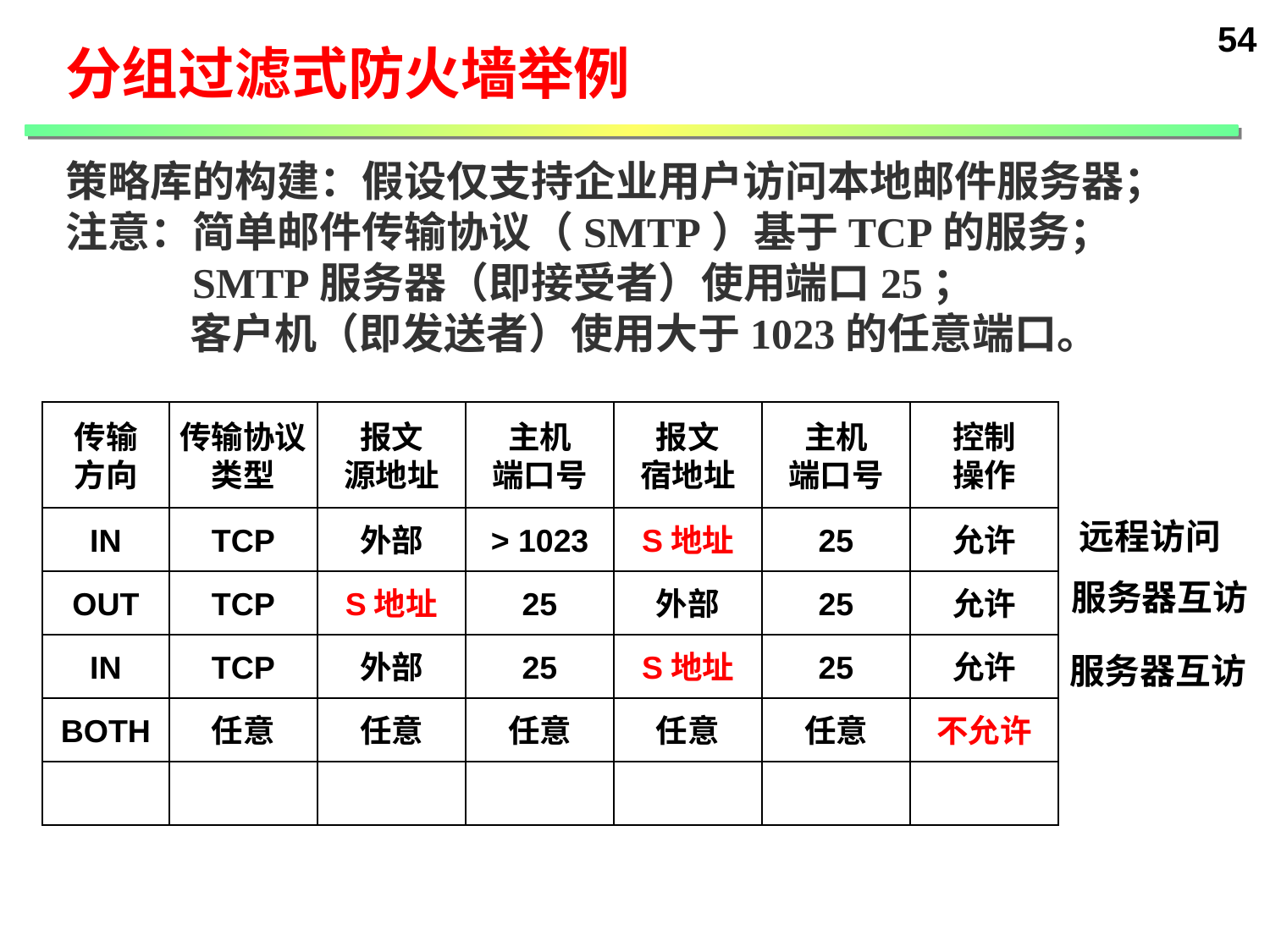

54
分组过滤式防火墙举例

策略库的构建：假设仅支持企业用户访问本地邮件服务器；
注意：简单邮件传输协议（SMTP）基于TCP的服务；
            SMTP服务器（即接受者）使用端口25；
            客户机（即发送者）使用大于1023的任意端口。
传输
方向
传输协议
类型
报文
源地址
主机
端口号
报文
宿地址
主机
端口号
控制
操作
IN
TCP
外部
> 1023
S地址
25
允许
OUT
TCP
S地址
25
外部
25
允许
IN
TCP
外部
25
S地址
25
允许
BOTH
任意
任意
任意
任意
任意
不允许

远程访问
服务器互访
服务器互访